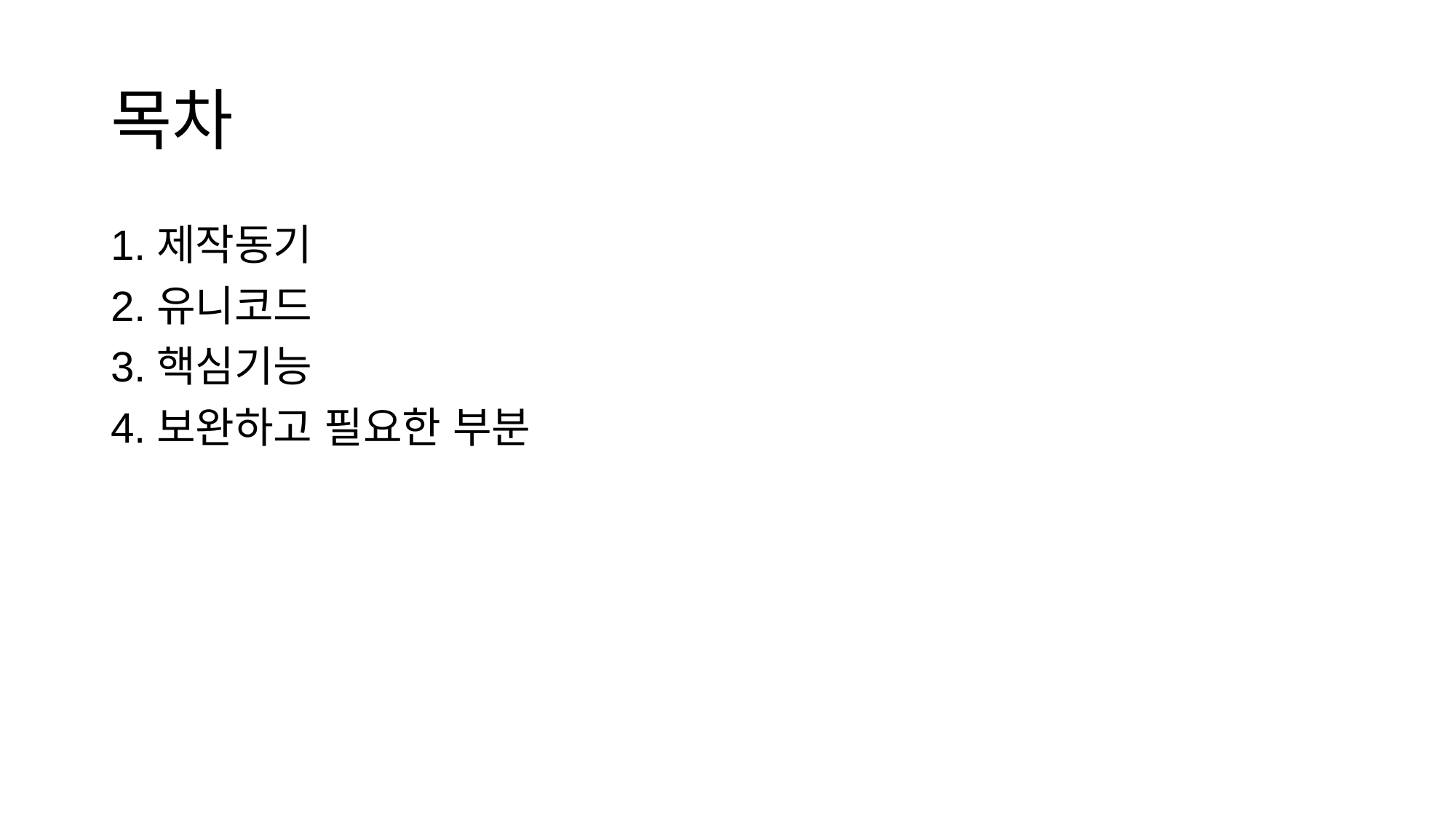

# 목차
1.제작동기
2.유니코드
3.핵심기능
4.보완하고 필요한 부분